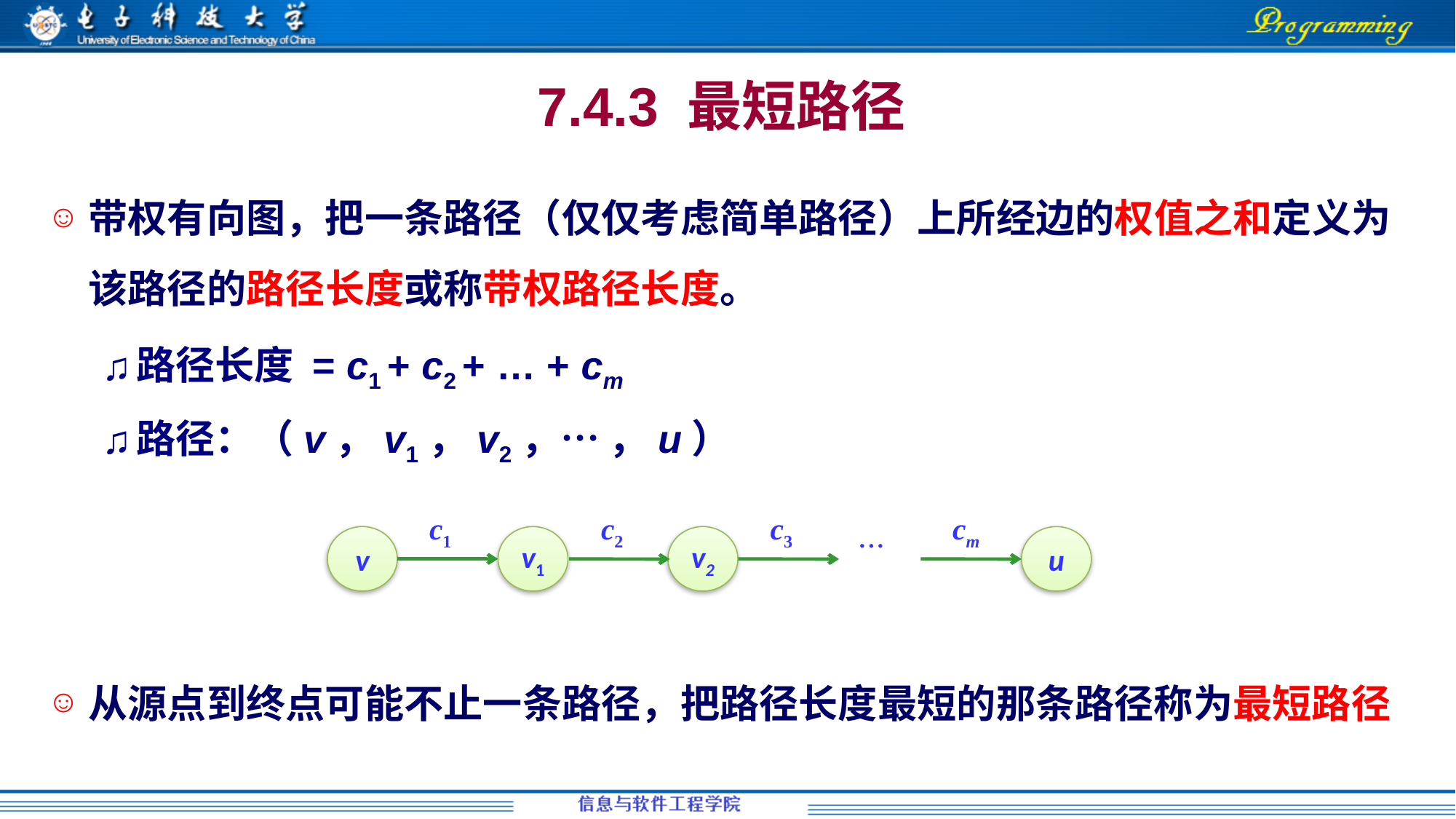

# 7.4.3 最短路径
带权有向图，把一条路径（仅仅考虑简单路径）上所经边的权值之和定义为该路径的路径长度或称带权路径长度。
路径长度 = c1 + c2 + … + cm
路径：（v，v1，v2，… ，u）

从源点到终点可能不止一条路径，把路径长度最短的那条路径称为最短路径
c1
c2
c3
cm
…
v
v1
v2
u